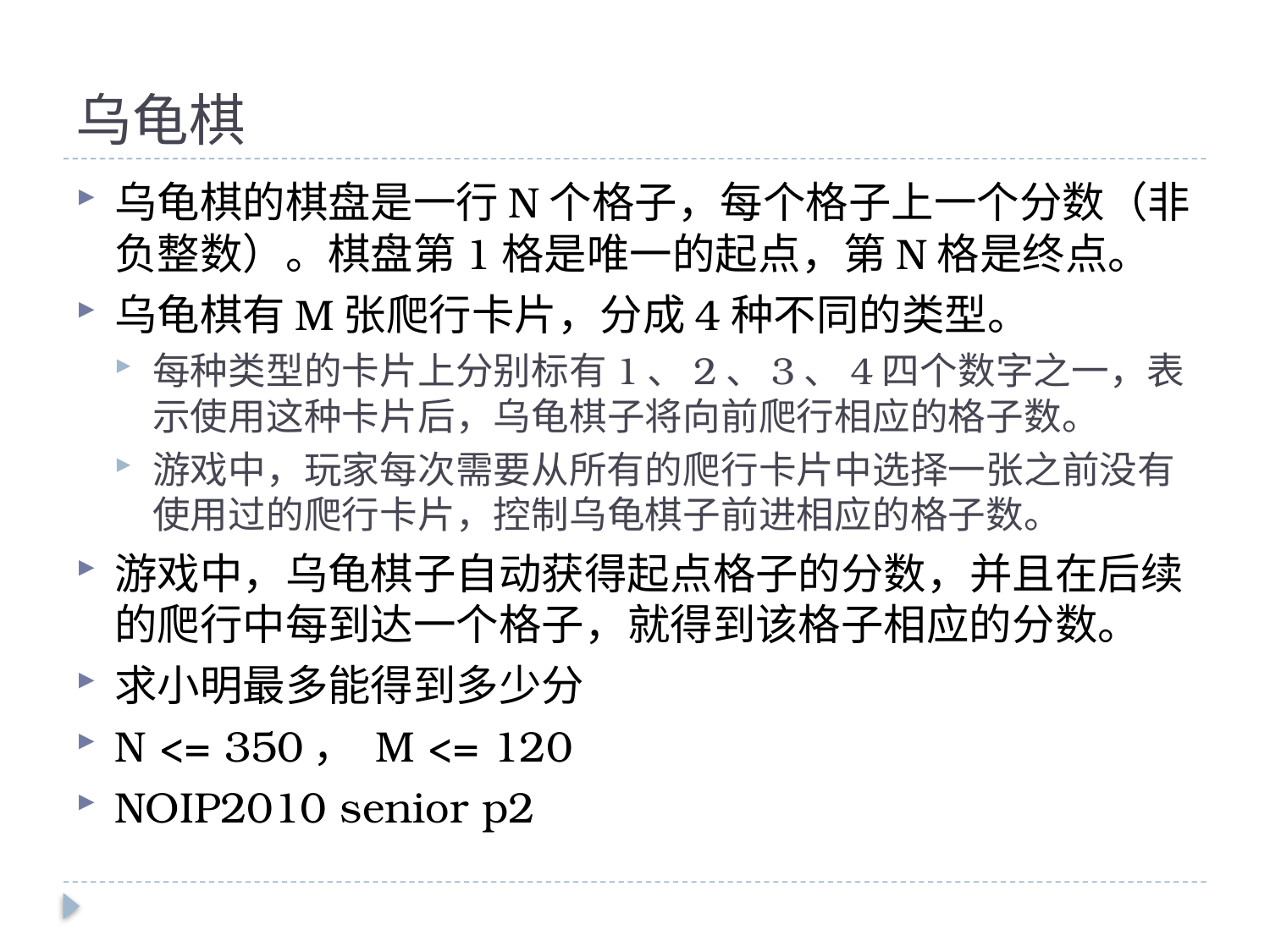

# 乌龟棋
乌龟棋的棋盘是一行N个格子，每个格子上一个分数（非负整数）。棋盘第1格是唯一的起点，第N格是终点。
乌龟棋有M张爬行卡片，分成4种不同的类型。
每种类型的卡片上分别标有1、2、3、4四个数字之一，表示使用这种卡片后，乌龟棋子将向前爬行相应的格子数。
游戏中，玩家每次需要从所有的爬行卡片中选择一张之前没有使用过的爬行卡片，控制乌龟棋子前进相应的格子数。
游戏中，乌龟棋子自动获得起点格子的分数，并且在后续的爬行中每到达一个格子，就得到该格子相应的分数。
求小明最多能得到多少分
N <= 350， M <= 120
NOIP2010 senior p2